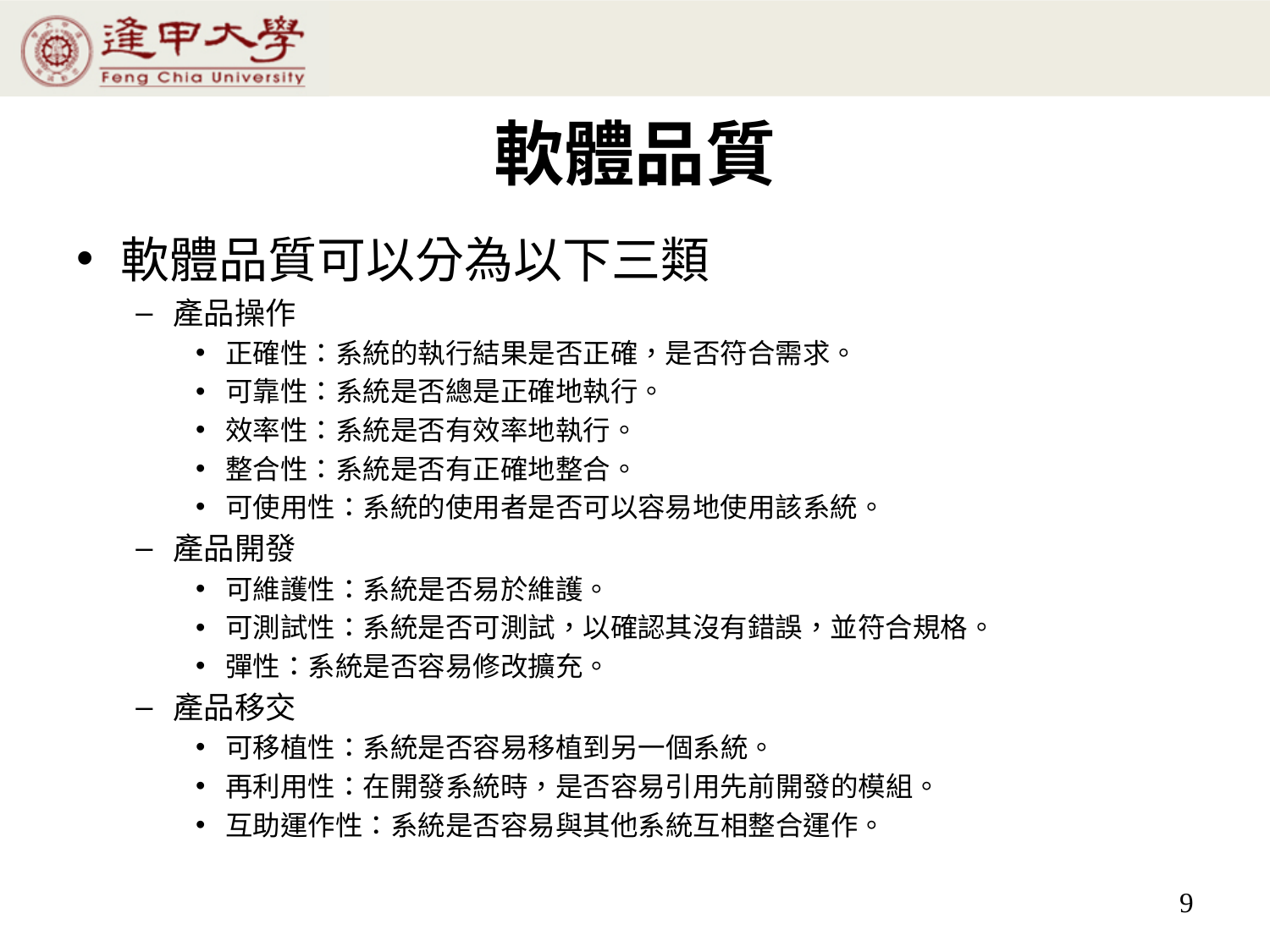

# 軟體品質
軟體品質可以分為以下三類
產品操作
正確性：系統的執行結果是否正確，是否符合需求。
可靠性：系統是否總是正確地執行。
效率性：系統是否有效率地執行。
整合性：系統是否有正確地整合。
可使用性：系統的使用者是否可以容易地使用該系統。
產品開發
可維護性：系統是否易於維護。
可測試性：系統是否可測試，以確認其沒有錯誤，並符合規格。
彈性：系統是否容易修改擴充。
產品移交
可移植性：系統是否容易移植到另一個系統。
再利用性：在開發系統時，是否容易引用先前開發的模組。
互助運作性：系統是否容易與其他系統互相整合運作。
9